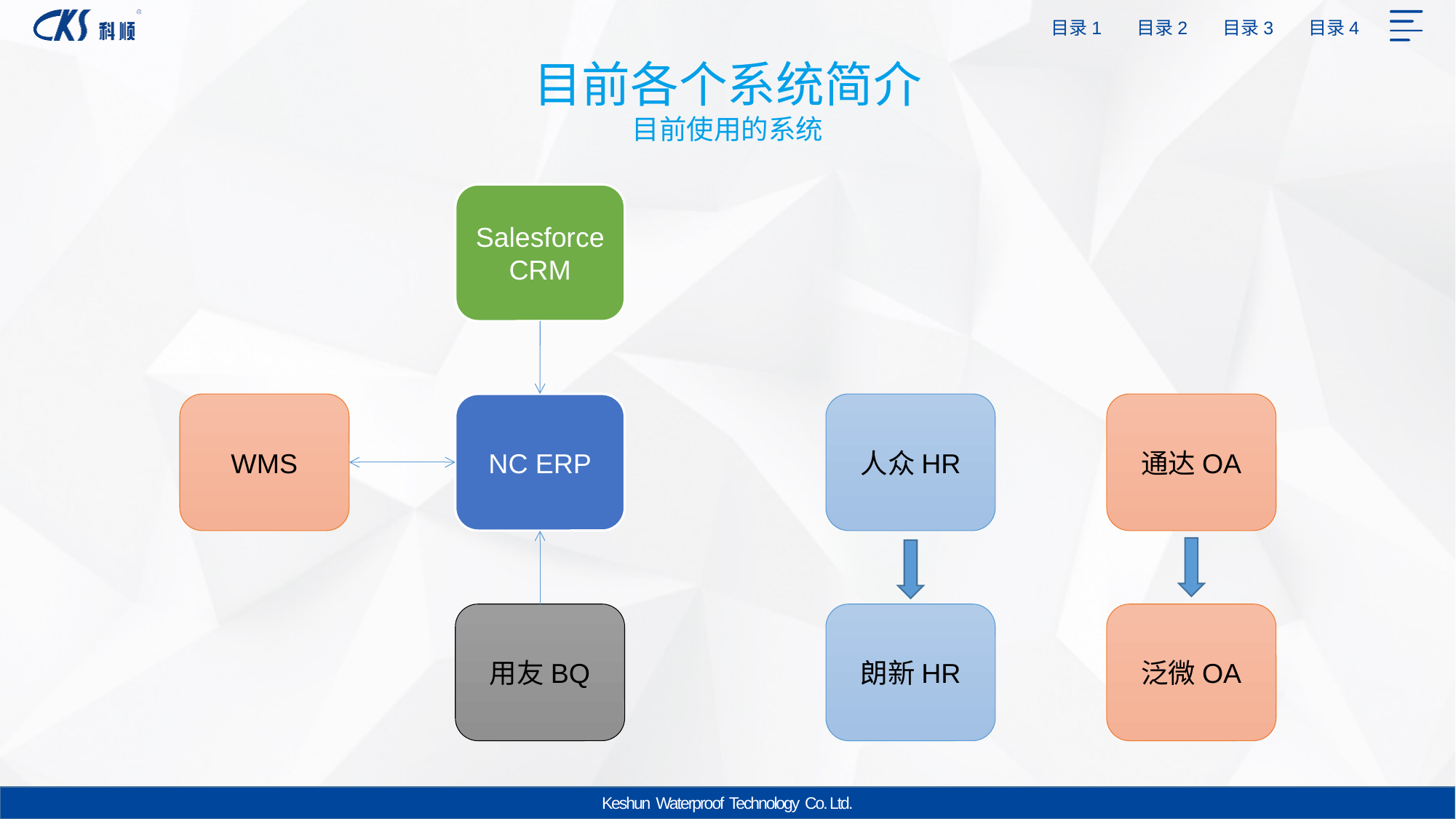

目前各个系统简介
目前使用的系统
Salesforce CRM
WMS
NC ERP
人众HR

朗新HR
通达OA

泛微OA
用友BQ

Keshun  Waterproof  Technology  Co. Ltd.